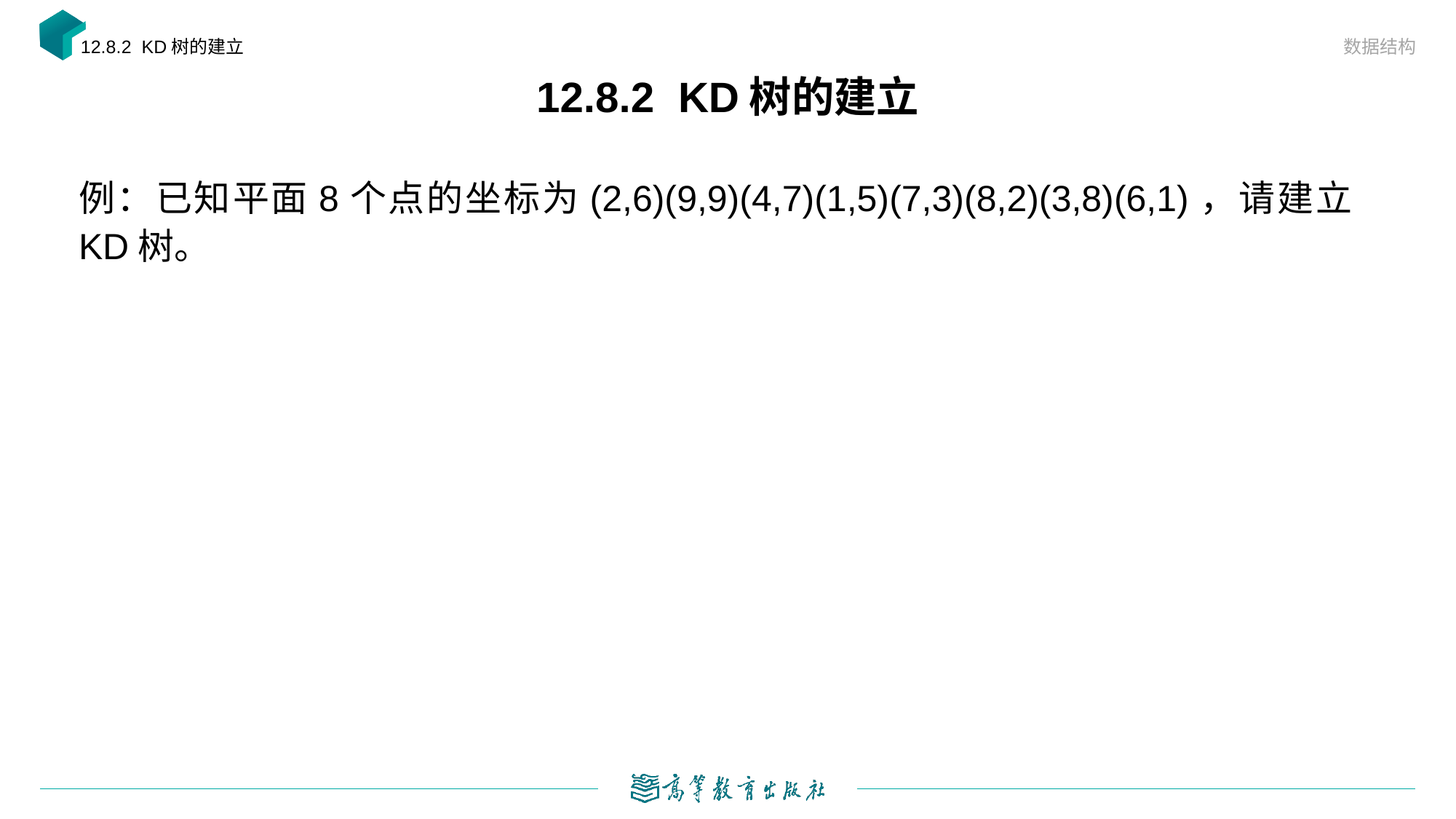

数据结构
12.8.2  KD树的建立
# 12.8.2  KD树的建立
例：已知平面8个点的坐标为(2,6)(9,9)(4,7)(1,5)(7,3)(8,2)(3,8)(6,1)，请建立KD树。